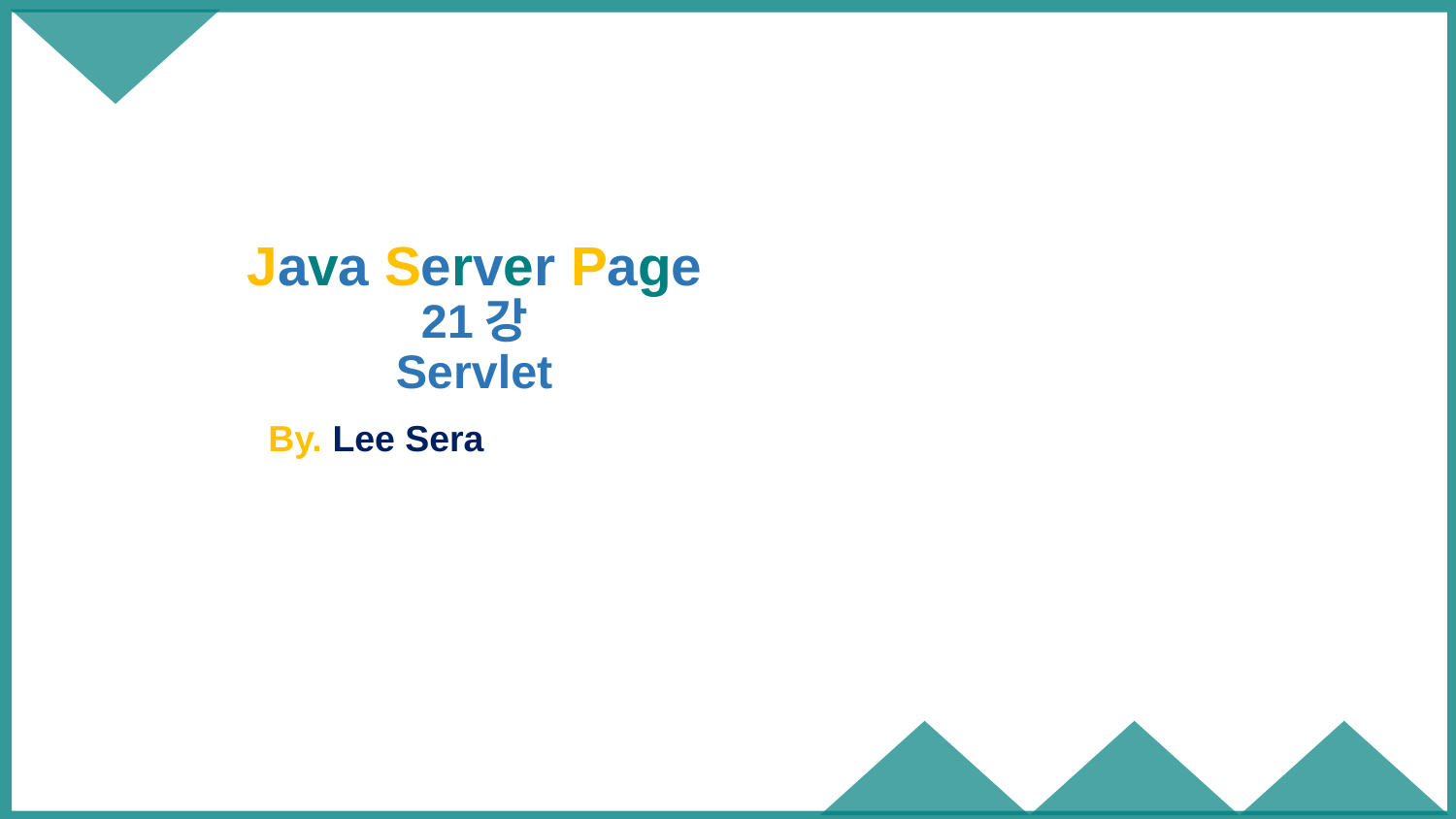

# Java Server Page 21강 Servlet
By. Lee Sera